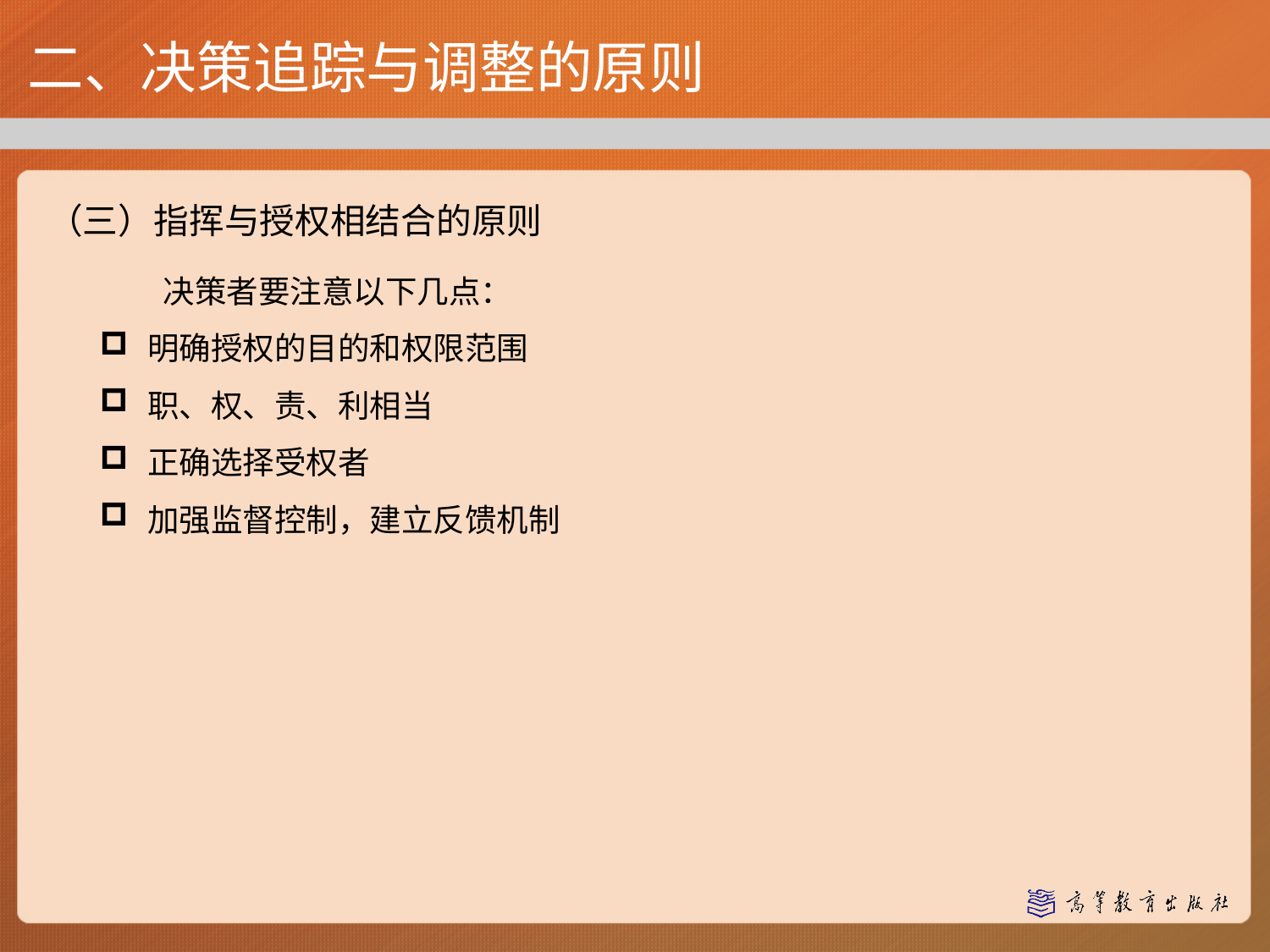

二、决策追踪与调整的原则
（三）指挥与授权相结合的原则
决策者要注意以下几点：
明确授权的目的和权限范围
职、权、责、利相当
正确选择受权者
加强监督控制，建立反馈机制